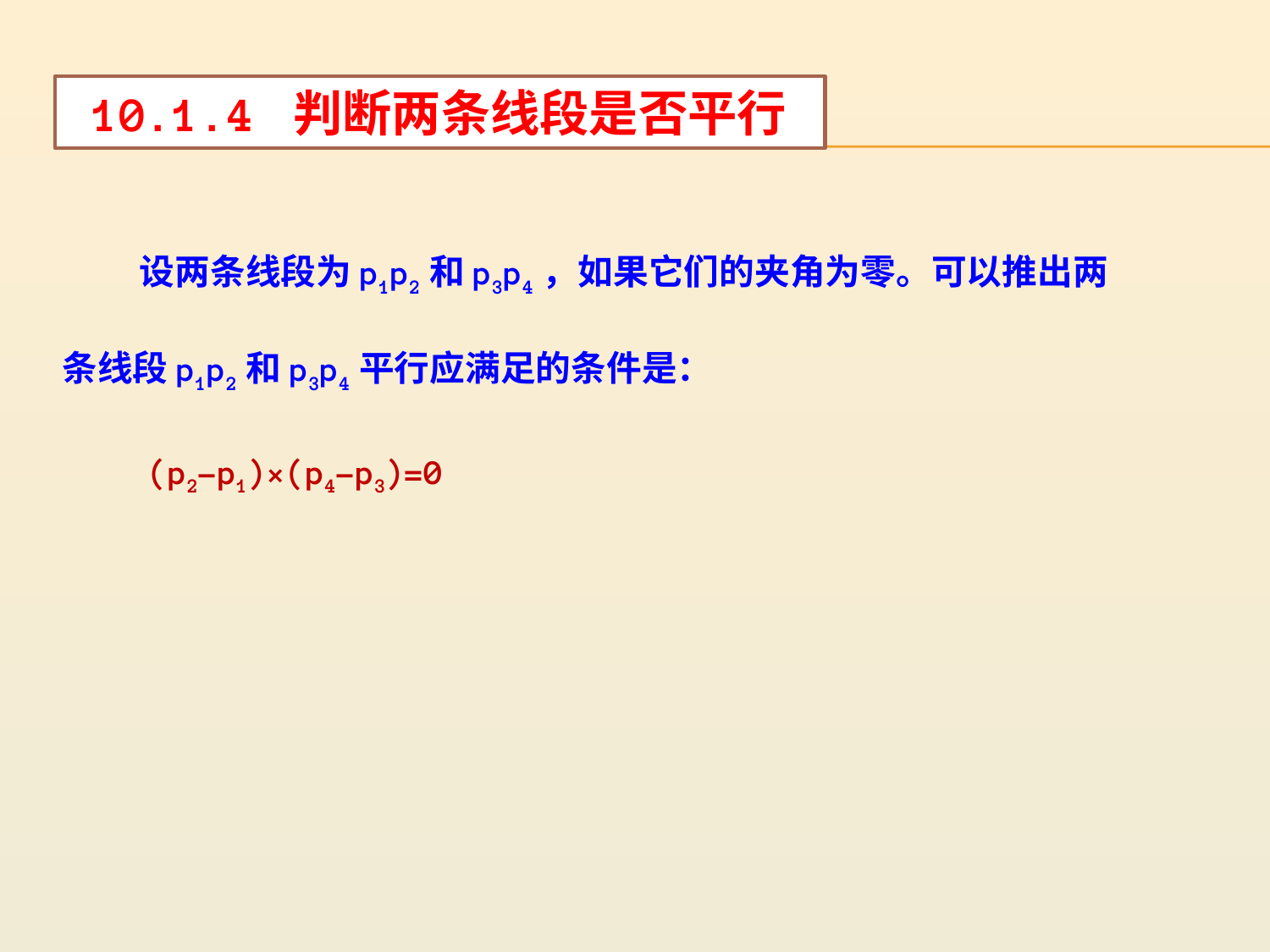

10.1.4 判断两条线段是否平行
　　设两条线段为p1p2和p3p4，如果它们的夹角为零。可以推出两条线段p1p2和p3p4平行应满足的条件是：
　　(p2-p1)×(p4-p3)=0